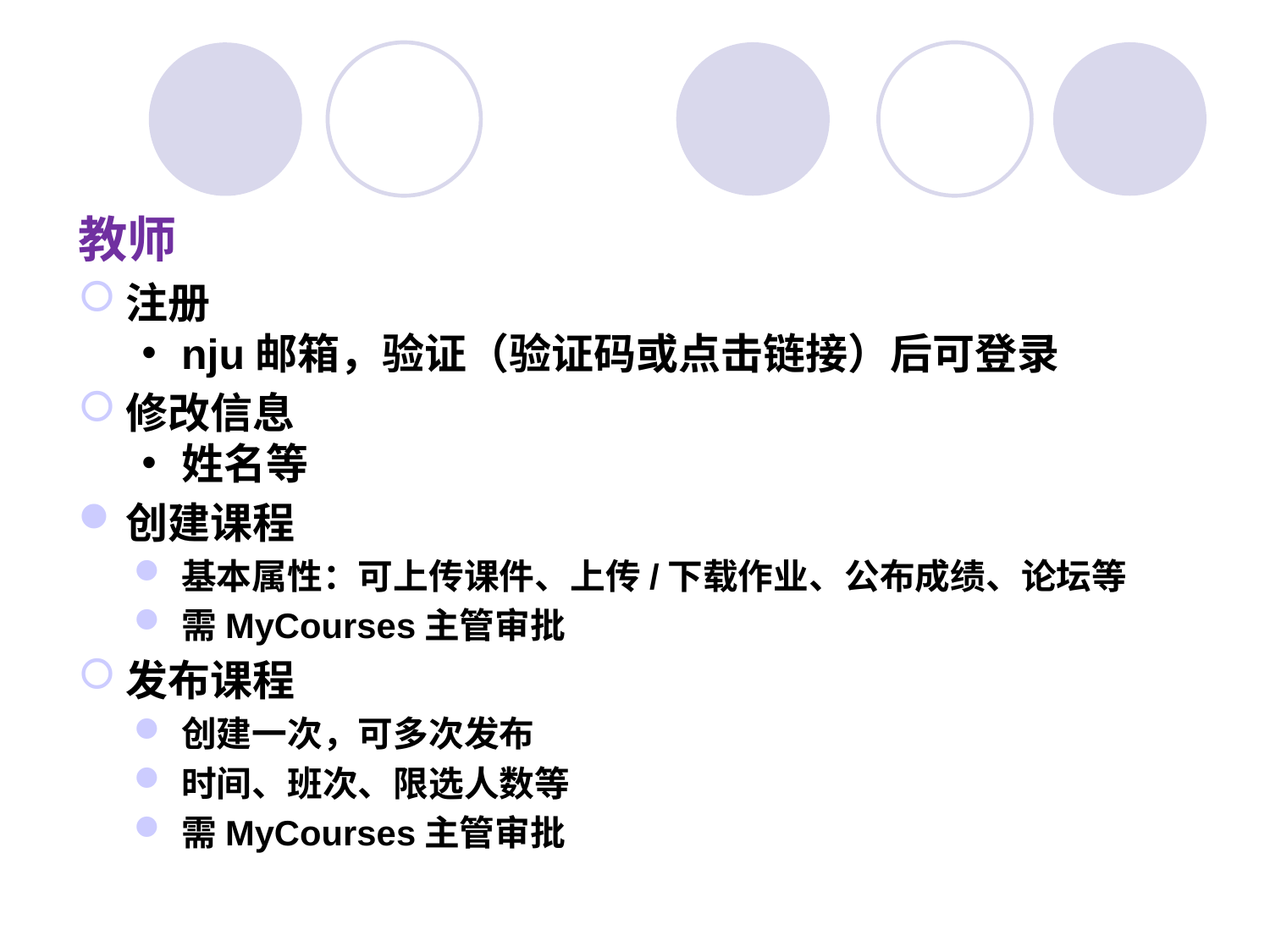

#
教师
注册
nju邮箱，验证（验证码或点击链接）后可登录
修改信息
姓名等
创建课程
基本属性：可上传课件、上传/下载作业、公布成绩、论坛等
需MyCourses主管审批
发布课程
创建一次，可多次发布
时间、班次、限选人数等
需MyCourses主管审批
10